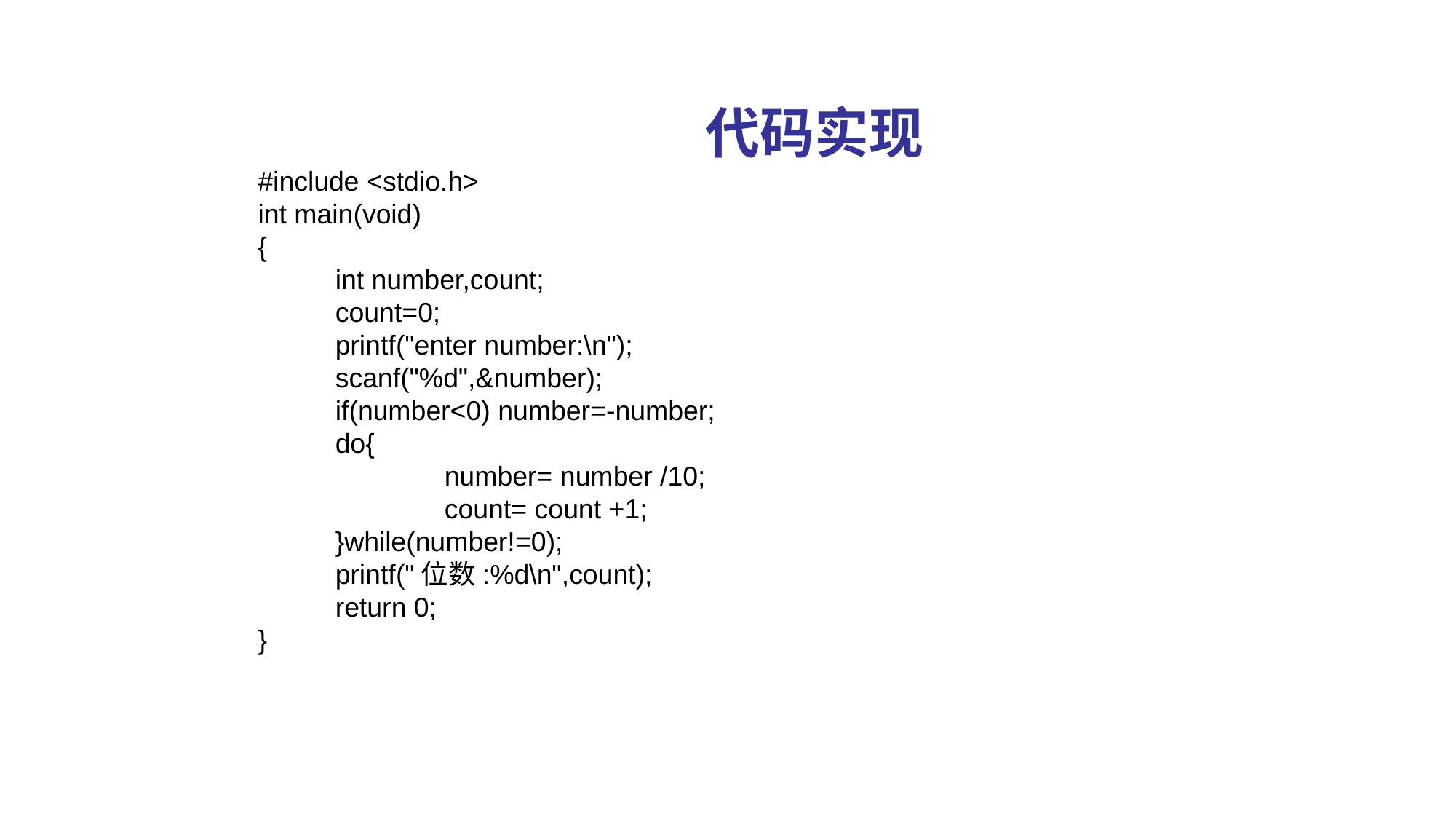

# 代码实现
#include <stdio.h>
int main(void)
{
	int number,count;
	count=0;
	printf("enter number:\n");
	scanf("%d",&number);
	if(number<0) number=-number;
	do{
		number= number /10;
		count= count +1;
	}while(number!=0);
	printf("位数:%d\n",count);
	return 0;
}